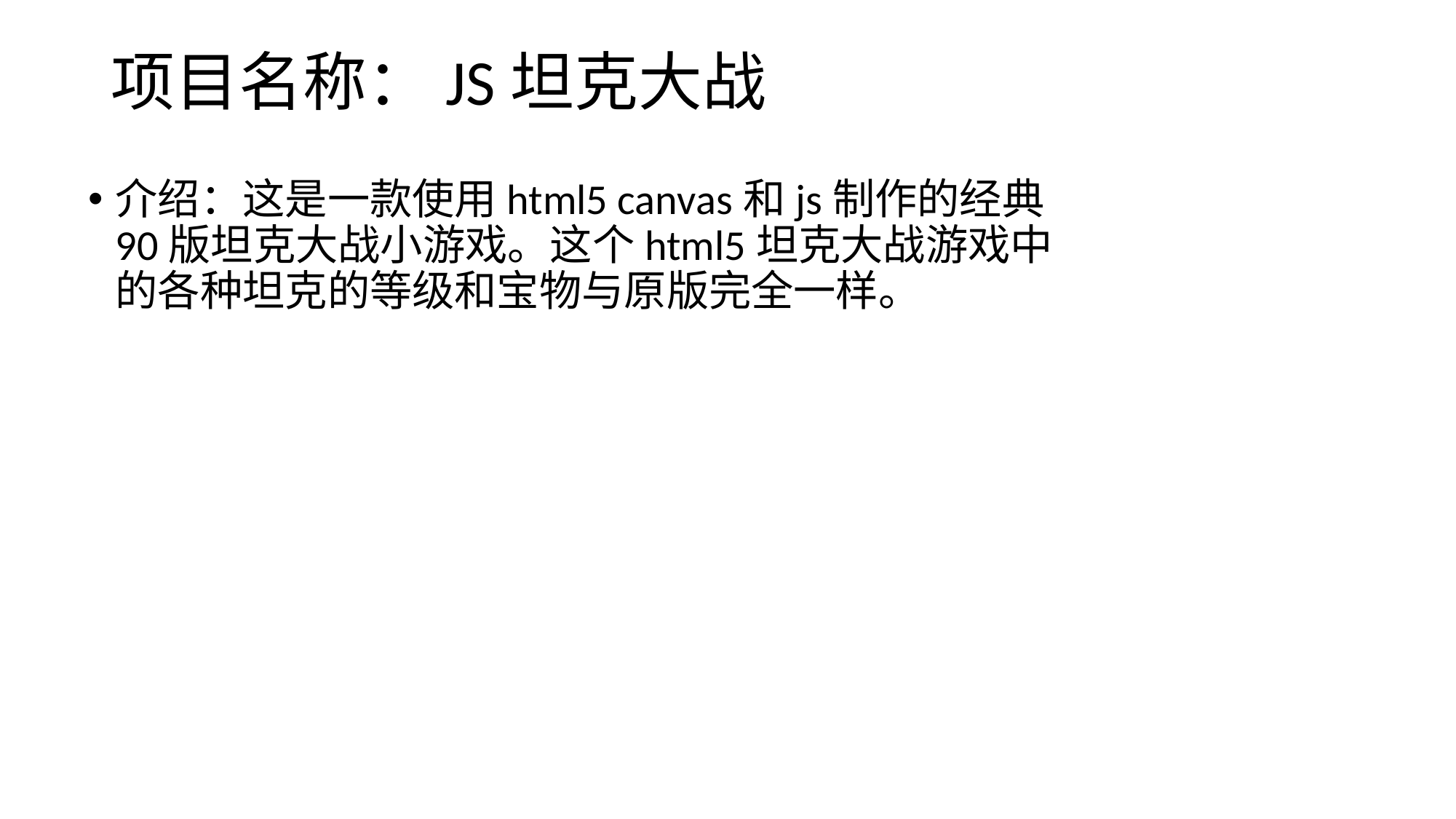

# 项目名称：JS坦克大战
介绍：这是一款使用html5 canvas和js制作的经典90版坦克大战小游戏。这个html5坦克大战游戏中的各种坦克的等级和宝物与原版完全一样。